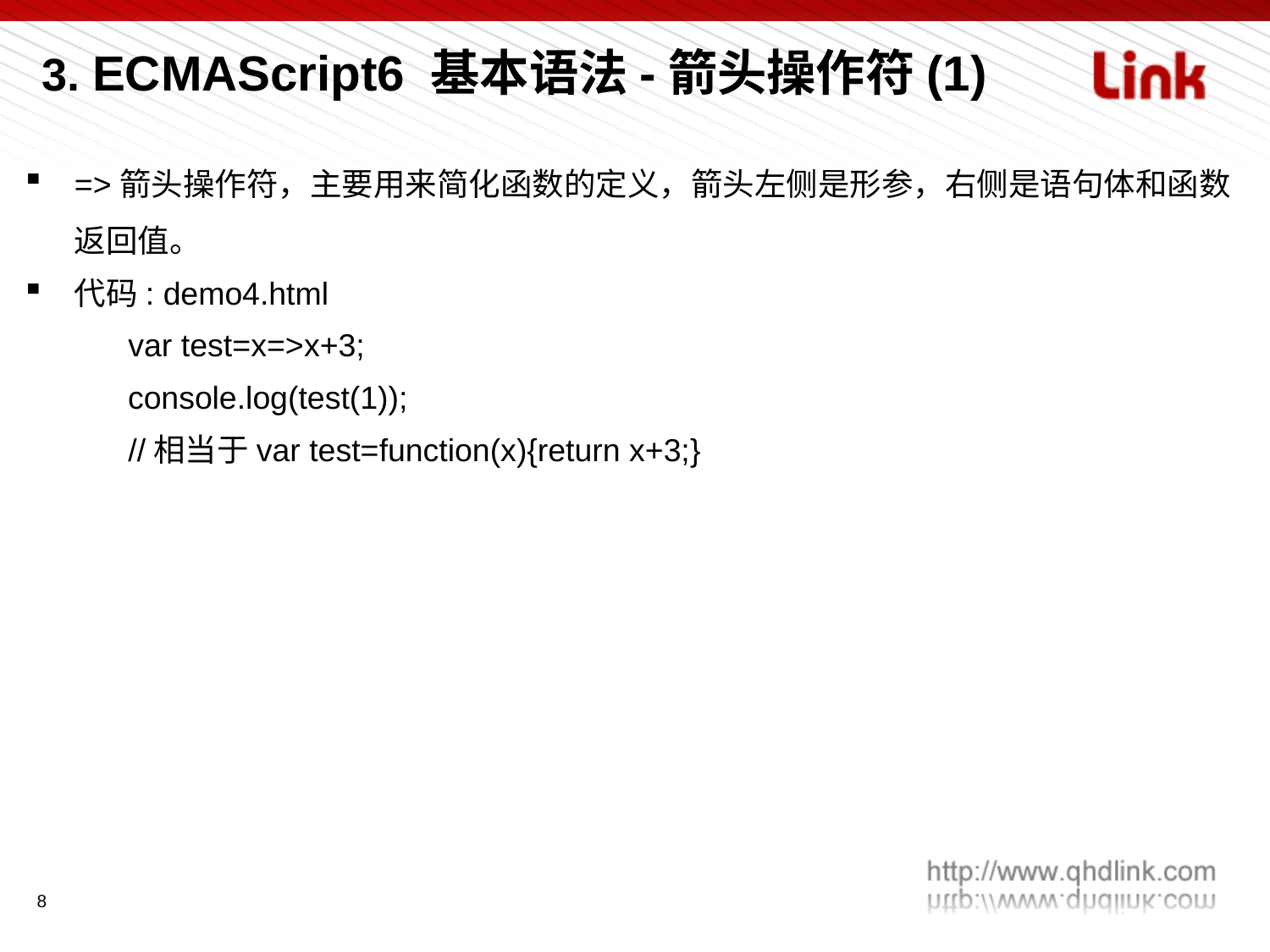

3. ECMAScript6 基本语法-箭头操作符(1)
=>箭头操作符，主要用来简化函数的定义，箭头左侧是形参，右侧是语句体和函数返回值。
代码: demo4.html
            var test=x=>x+3;
	      console.log(test(1));
            //相当于var test=function(x){return x+3;}
8